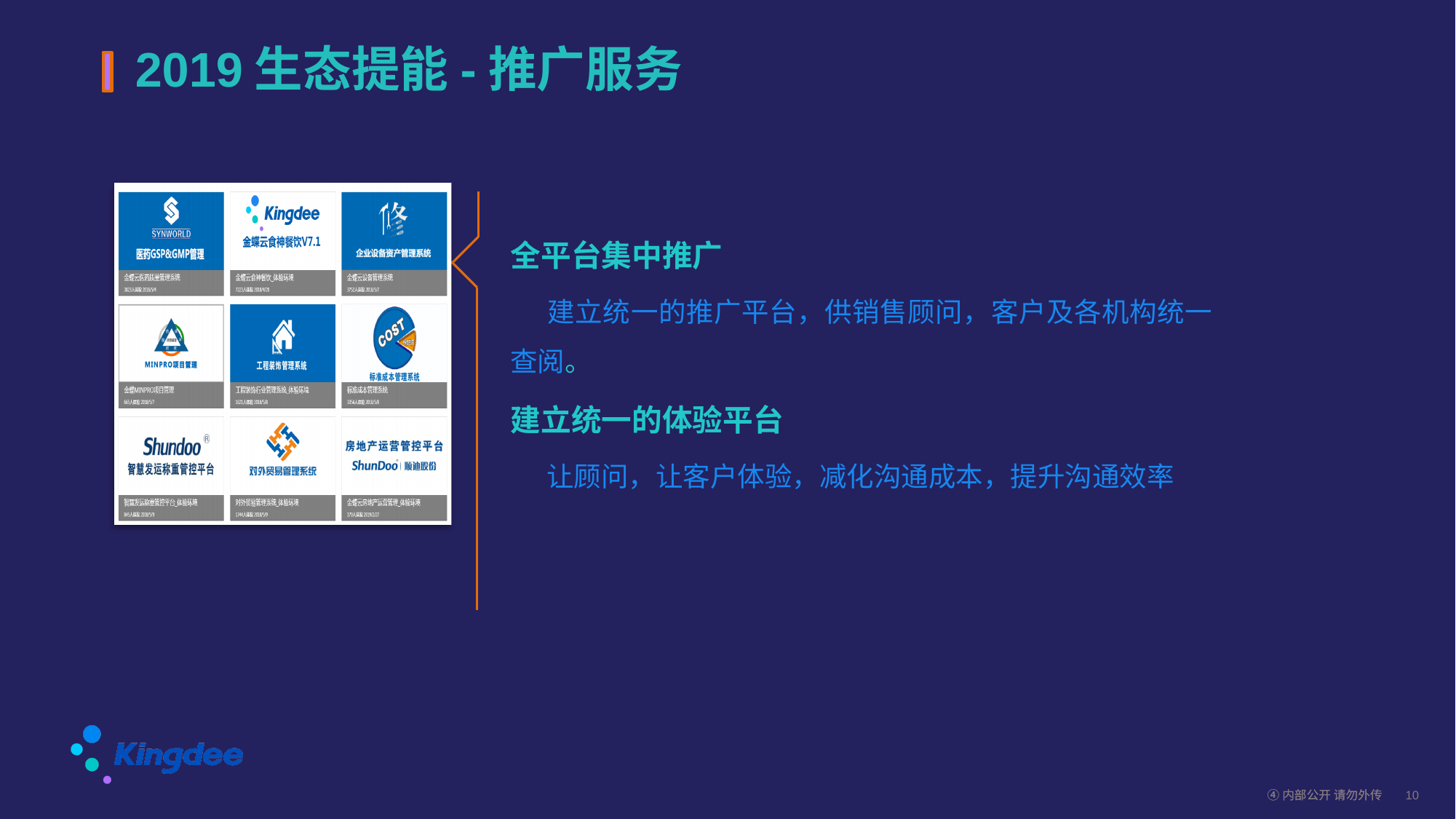

# 2019生态提能-推广服务

全平台集中推广
　　建立统一的推广平台，供销售顾问，客户及各机构统一查阅。
建立统一的体验平台
　　让顾问，让客户体验，减化沟通成本，提升沟通效率